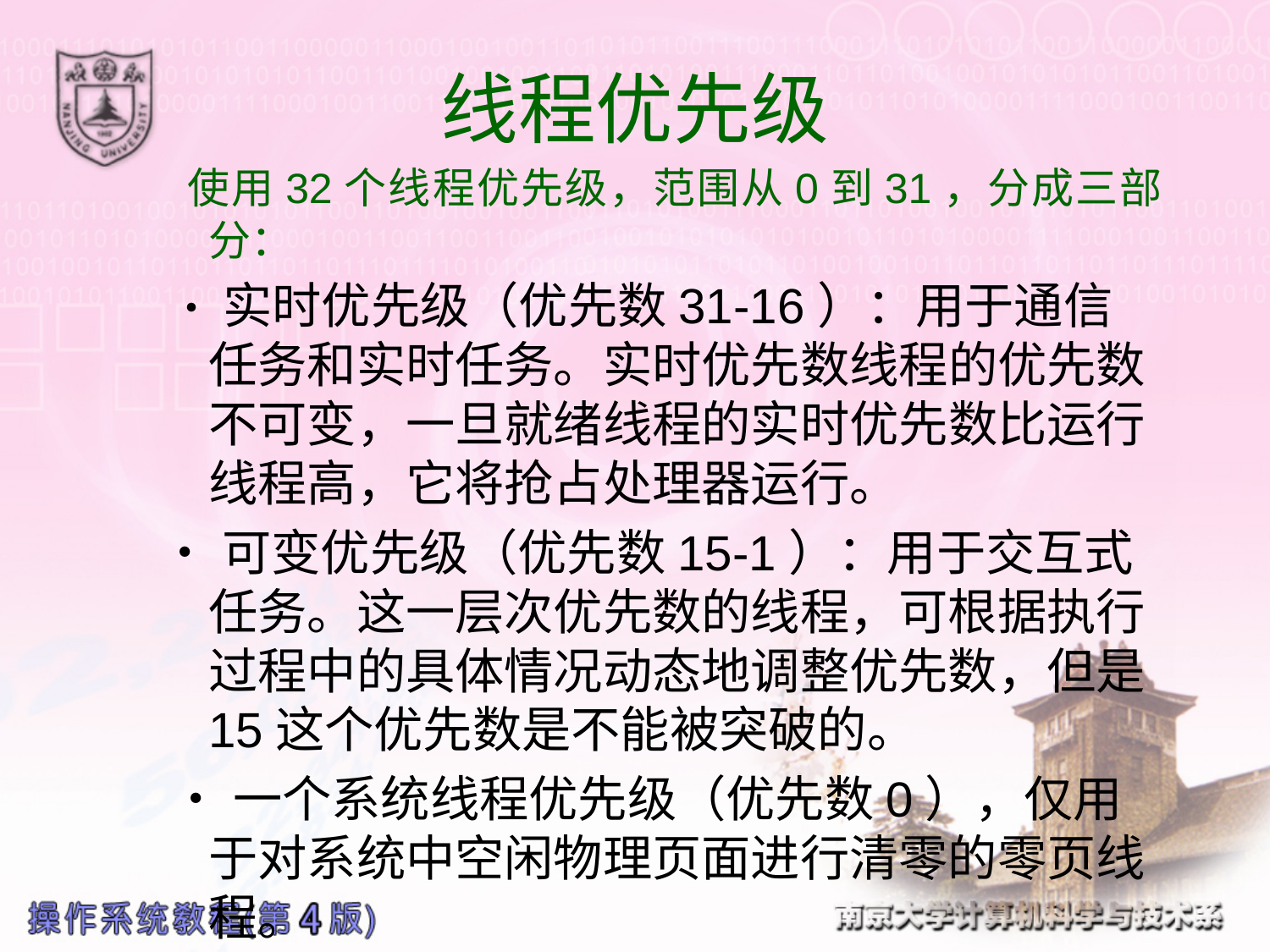

# 线程优先级
 使用32个线程优先级，范围从0到31，分成三部分：
 •实时优先级（优先数31-16）：用于通信任务和实时任务。实时优先数线程的优先数不可变，一旦就绪线程的实时优先数比运行线程高，它将抢占处理器运行。
•可变优先级（优先数15-1）：用于交互式任务。这一层次优先数的线程，可根据执行过程中的具体情况动态地调整优先数，但是15这个优先数是不能被突破的。
 •一个系统线程优先级（优先数0），仅用于对系统中空闲物理页面进行清零的零页线程。